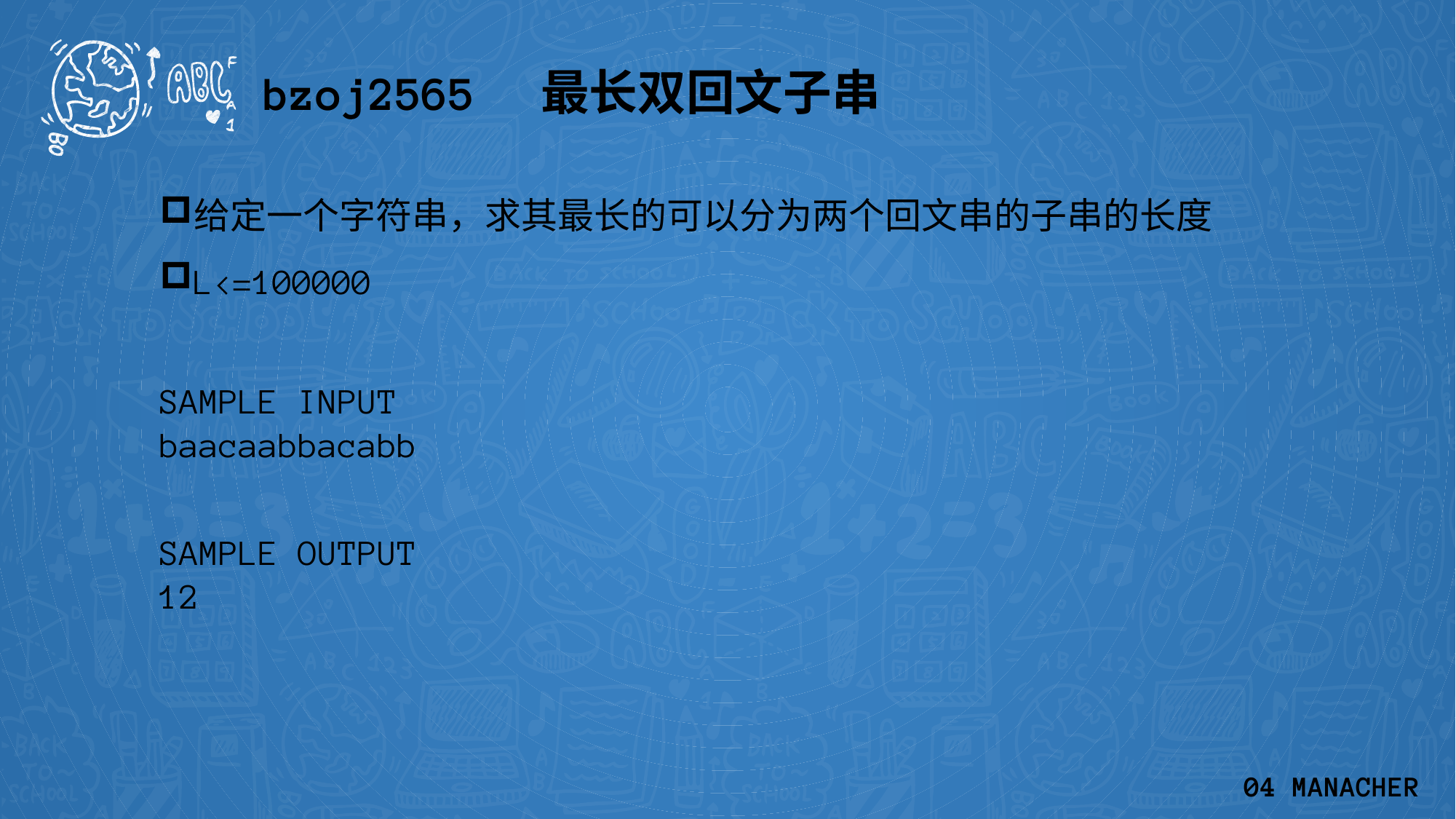

bzoj2565  最长双回文子串
给定一个字符串，求其最长的可以分为两个回文串的子串的长度
L<=100000
SAMPLE INPUT
baacaabbacabb
SAMPLE OUTPUT
12
04 MANACHER